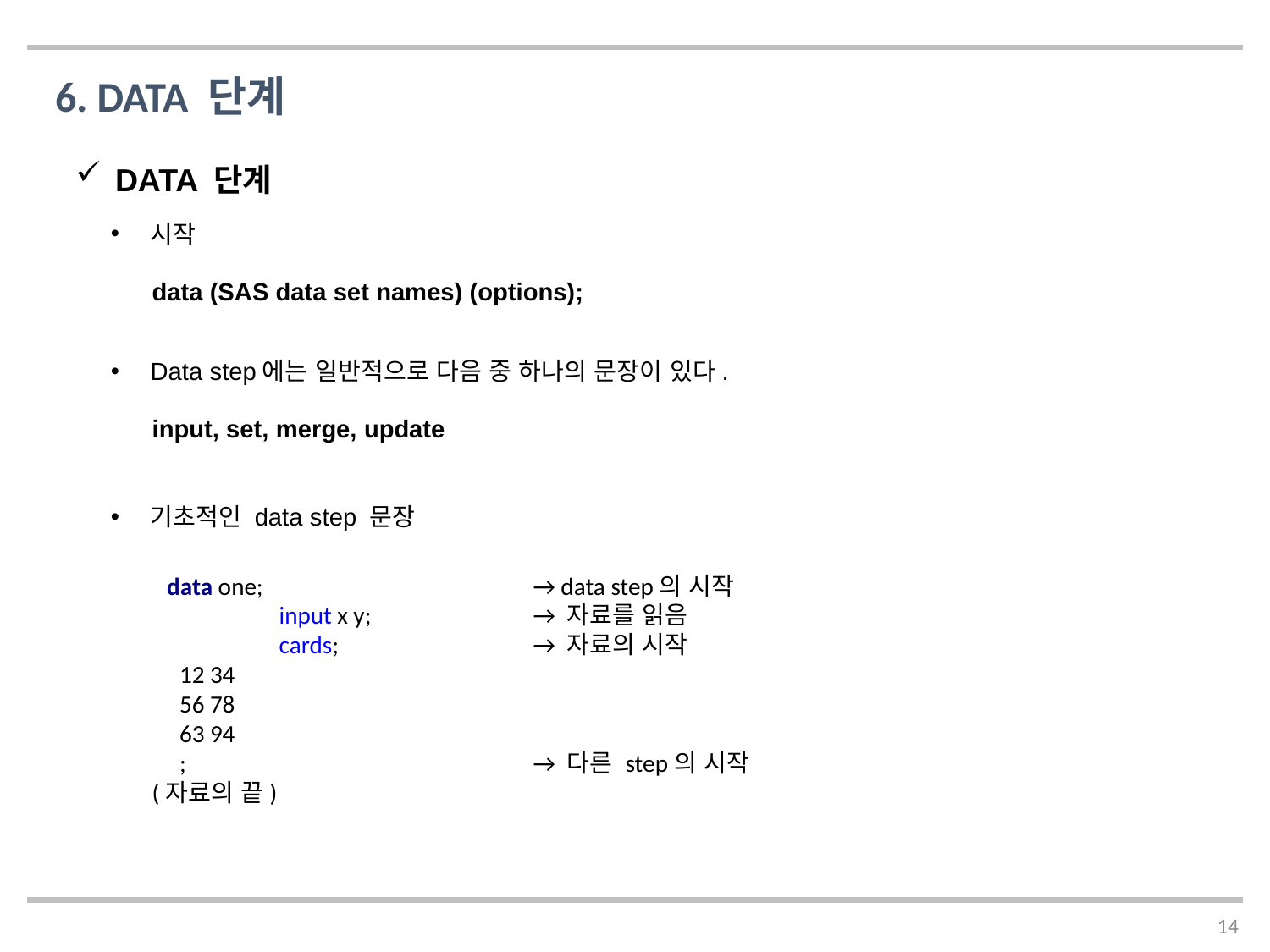

6. DATA 단계
DATA 단계
시작
data (SAS data set names) (options);
Data step에는 일반적으로 다음 중 하나의 문장이 있다.
input, set, merge, update
기초적인 data step 문장
 data one; 			→ data step의 시작
	input x y;		→ 자료를 읽음
	cards;		→ 자료의 시작
     12 34
     56 78
     63 94
     ;			→ 다른 step의 시작 (자료의 끝)